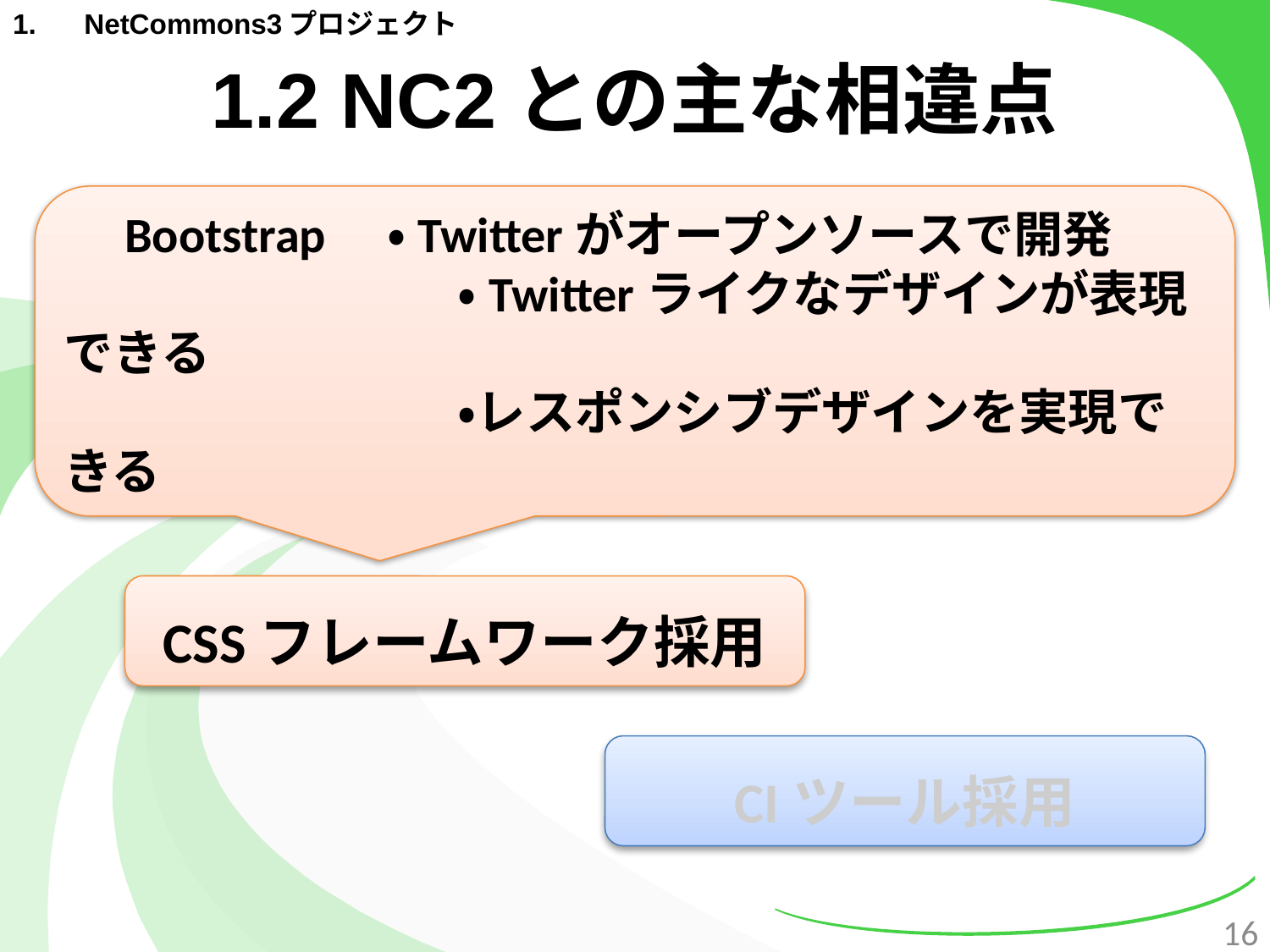

NetCommons3プロジェクト
# 1.2 NC2との主な相違点
　Bootstrap　・Twitterがオープンソースで開発
　　　　　　　　・Twitterライクなデザインが表現できる
　　　　　　　　・レスポンシブデザインを実現できる
PHPフレームワーク変更
Javascriptフレームワーク採用
CSSフレームワーク採用
CIツール採用
16